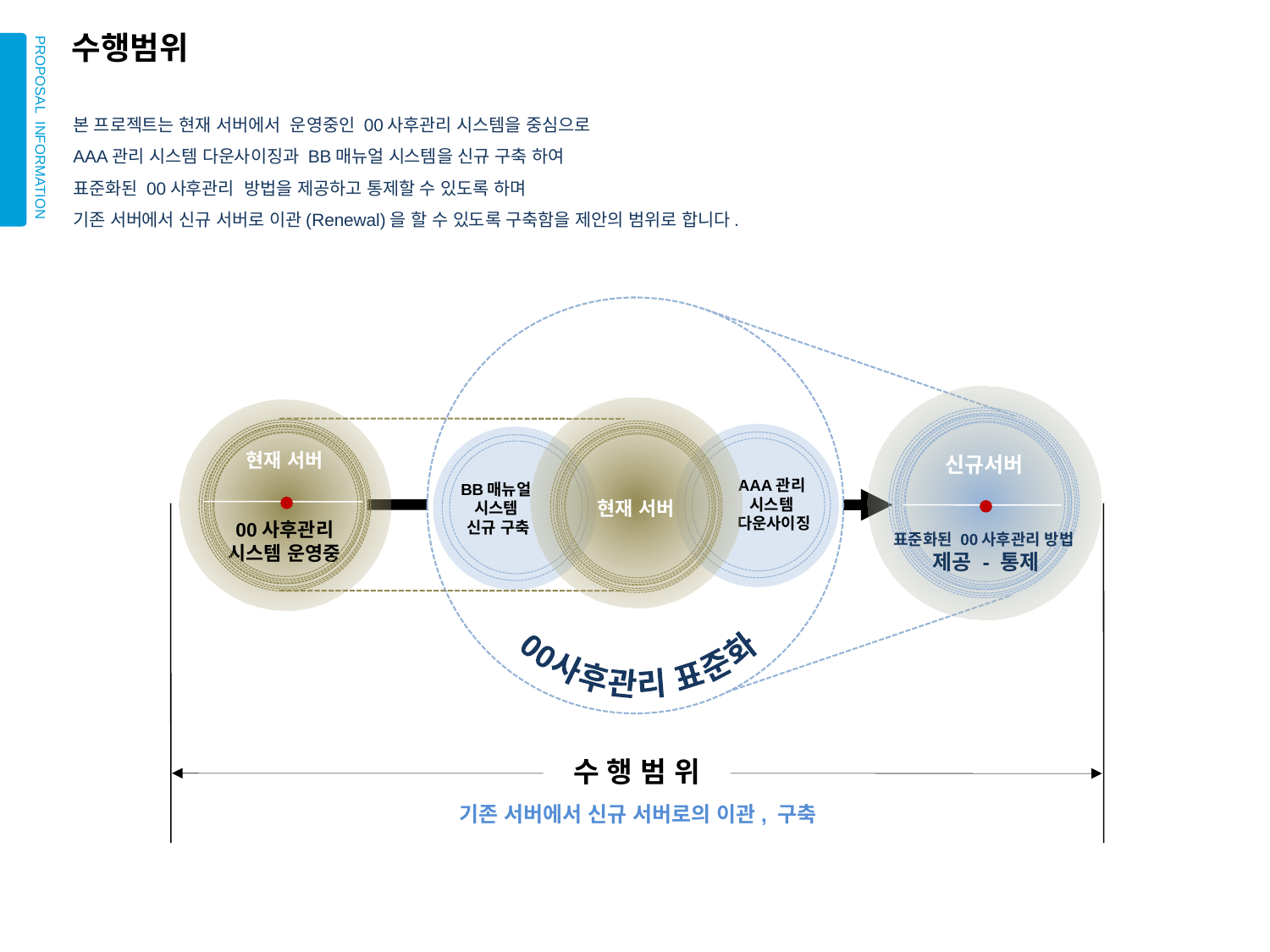

수행범위
본 프로젝트는 현재 서버에서  운영중인 00사후관리 시스템을 중심으로
AAA관리 시스템 다운사이징과 BB매뉴얼 시스템을 신규 구축 하여
표준화된 00사후관리  방법을 제공하고 통제할 수 있도록 하며
기존 서버에서 신규 서버로 이관(Renewal)을 할 수 있도록 구축함을 제안의 범위로 합니다.
PROPOSAL  INFORMATION

00사후관리 표준화

AAA관리
시스템
다운사이징
BB매뉴얼
시스템
신규 구축

신규서버

표준화된 00사후관리 방법
제공 - 통제

현재 서버
현재 서버

00사후관리
시스템 운영중

수 행 범 위
기존 서버에서 신규 서버로의 이관, 구축